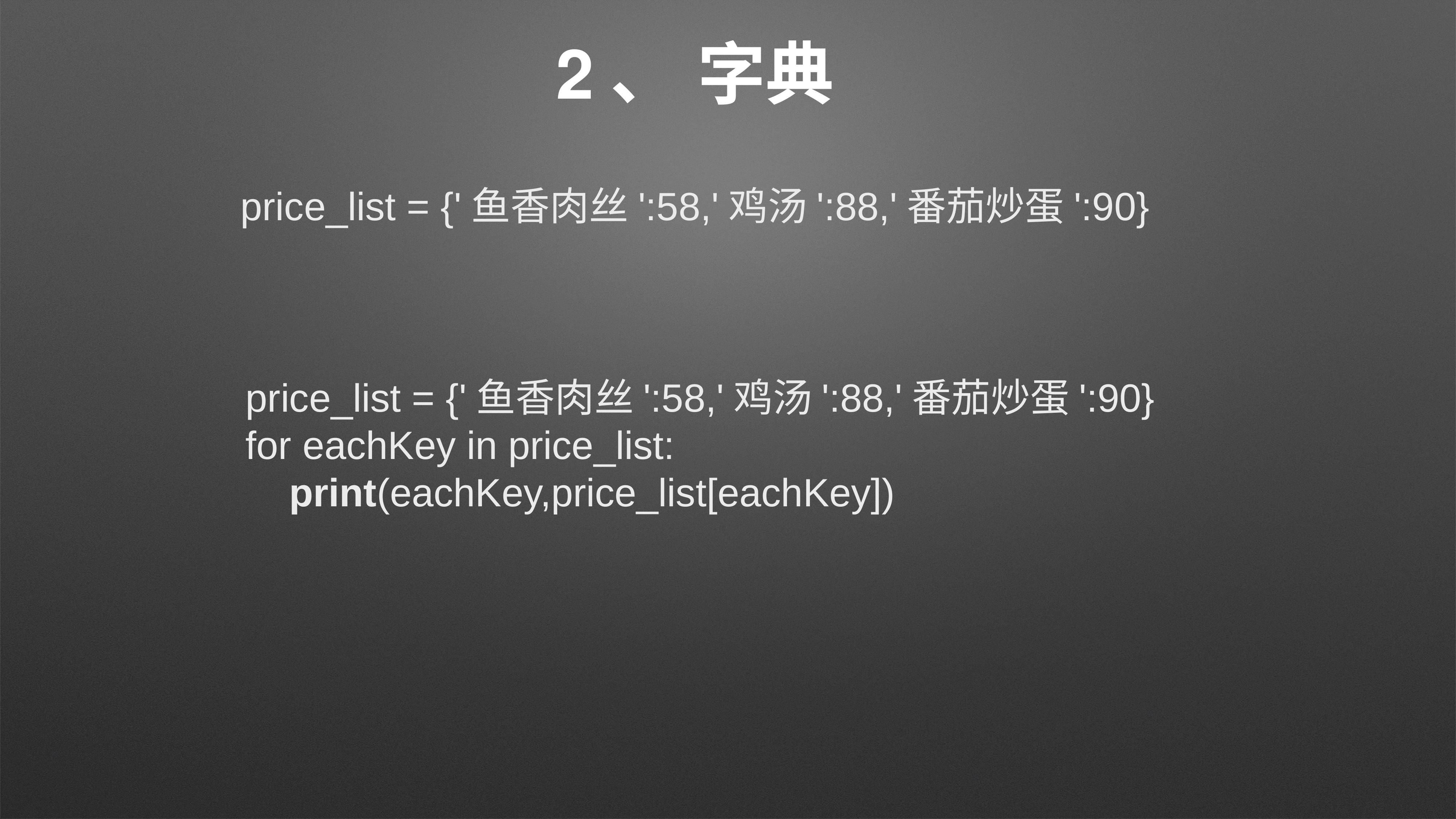

# 2、 字典
price_list = {'鱼香肉丝':58,'鸡汤':88,'番茄炒蛋':90}
price_list = {'鱼香肉丝':58,'鸡汤':88,'番茄炒蛋':90}
for eachKey in price_list:
    print(eachKey,price_list[eachKey])